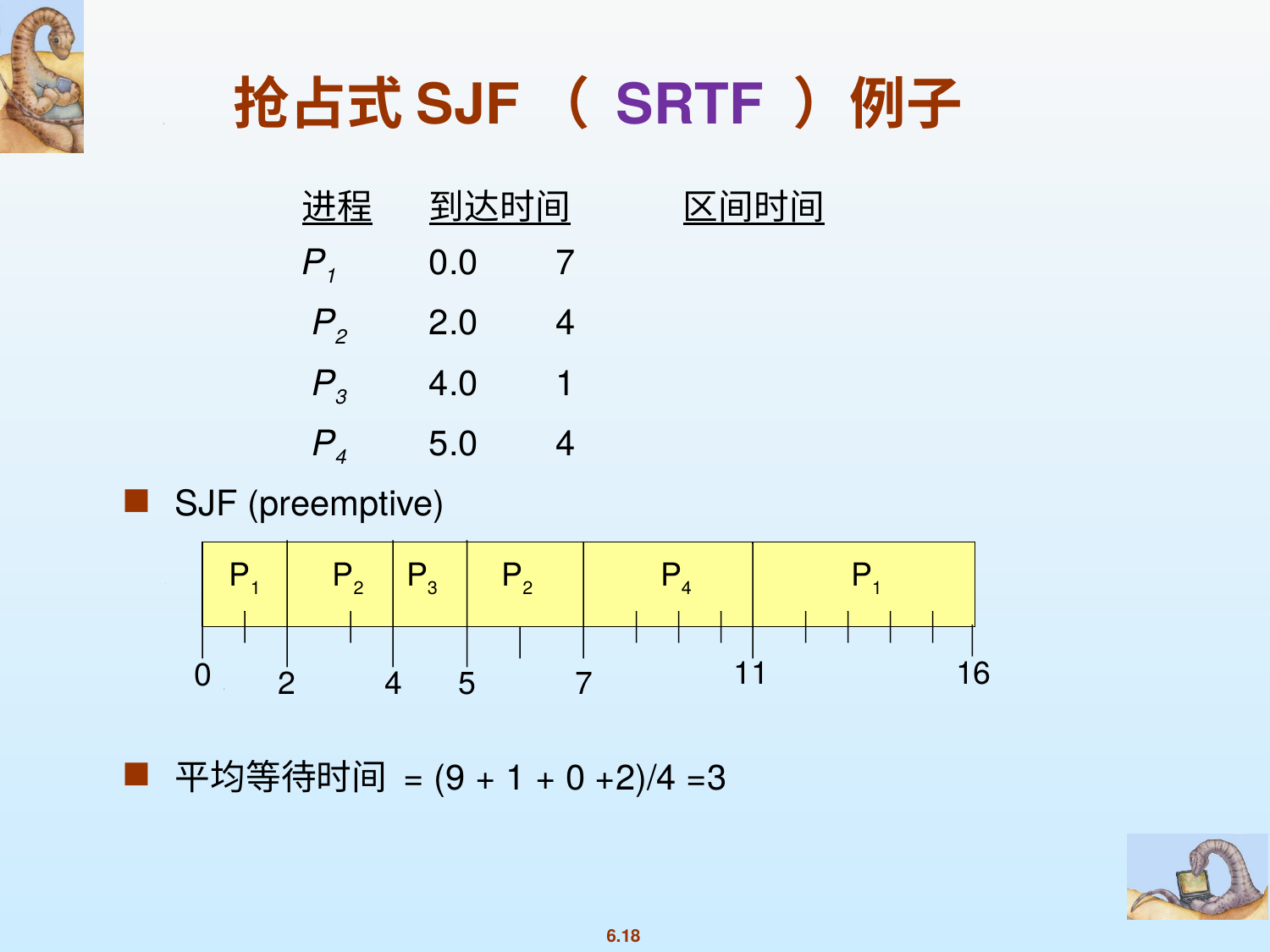

进程	到达时间	区间时间
		P1	0.0	7
		 P2	2.0	4
		 P3	4.0	1
		 P4	5.0	4
SJF (preemptive)

平均等待时间 = (9 + 1 + 0 +2)/4 =3
抢占式SJF（ SRTF ）例子

P1
P2
P3
P2
P4
P1

11
16
0
2
4
5
7